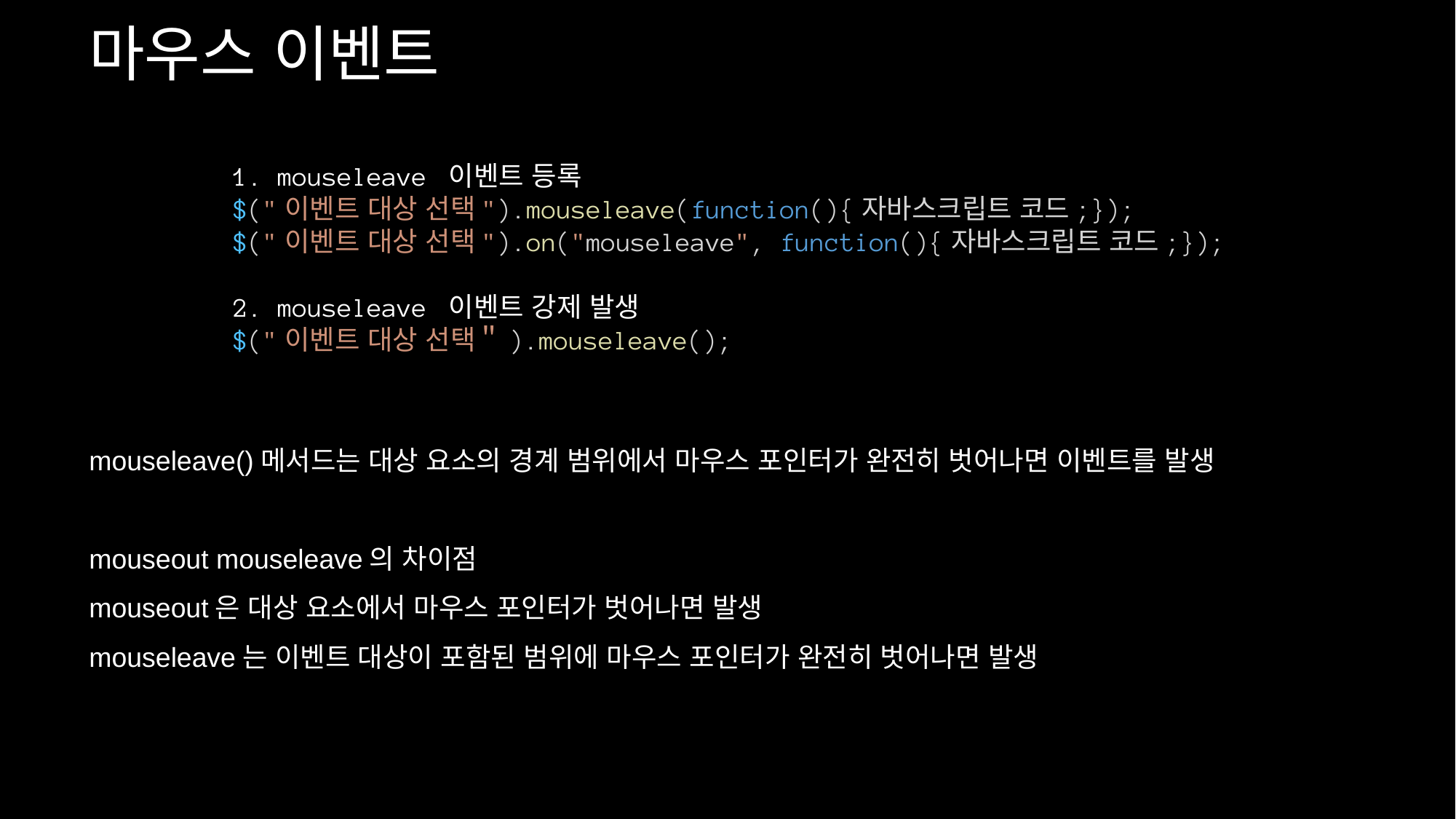

마우스 이벤트
1. mouseleave 이벤트 등록
$("이벤트 대상 선택").mouseleave(function(){자바스크립트 코드;});
$("이벤트 대상 선택").on("mouseleave", function(){자바스크립트 코드;});

2. mouseleave 이벤트 강제 발생
$("이벤트 대상 선택＂).mouseleave();
mouseleave()메서드는 대상 요소의 경계 범위에서 마우스 포인터가 완전히 벗어나면 이벤트를 발생

mouseout mouseleave의 차이점
mouseout은 대상 요소에서 마우스 포인터가 벗어나면 발생
mouseleave는 이벤트 대상이 포함된 범위에 마우스 포인터가 완전히 벗어나면 발생